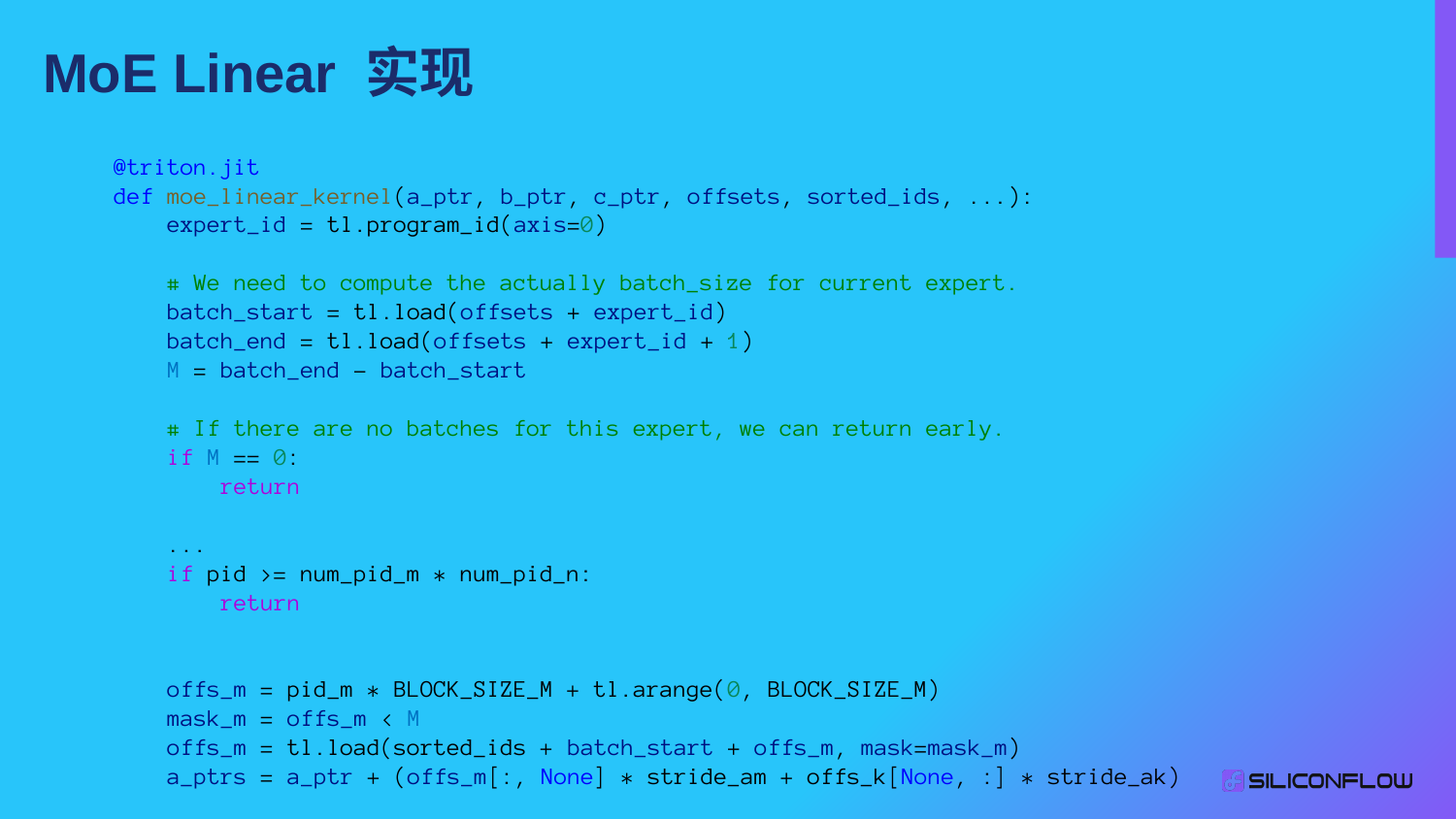

MoE Linear 实现
@triton.jit
def moe_linear_kernel(a_ptr, b_ptr, c_ptr, offsets, sorted_ids, ...):
    expert_id = tl.program_id(axis=0)
    # We need to compute the actually batch_size for current expert.
    batch_start = tl.load(offsets + expert_id)
    batch_end = tl.load(offsets + expert_id + 1)
    M = batch_end - batch_start
    # If there are no batches for this expert, we can return early.
    if M == 0:
        return
    ...
    if pid >= num_pid_m * num_pid_n:
        return
    offs_m = pid_m * BLOCK_SIZE_M + tl.arange(0, BLOCK_SIZE_M)
    mask_m = offs_m < M
    offs_m = tl.load(sorted_ids + batch_start + offs_m, mask=mask_m)
    a_ptrs = a_ptr + (offs_m[:, None] * stride_am + offs_k[None, :] * stride_ak)